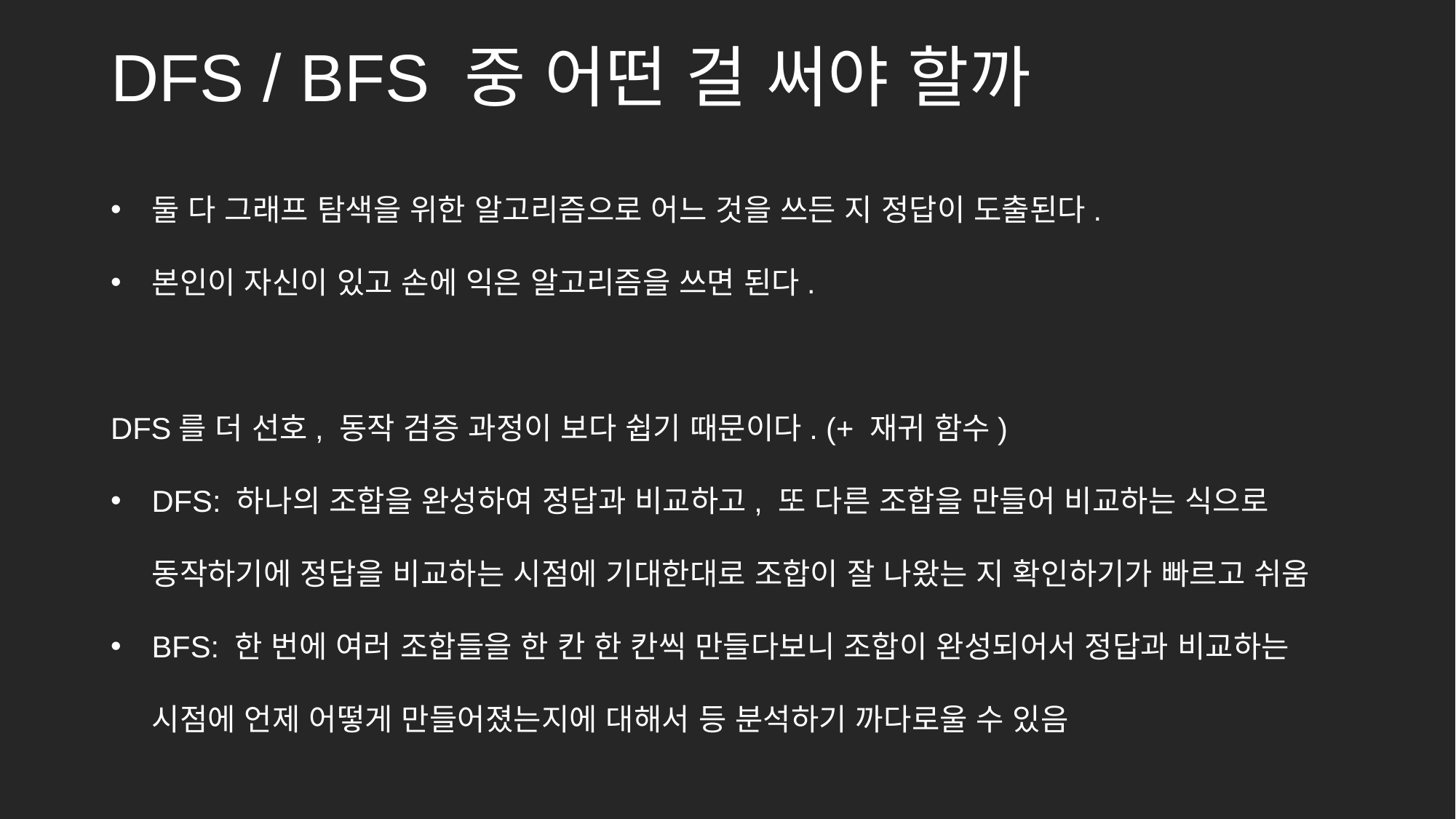

DFS / BFS 중 어떤 걸 써야 할까
둘 다 그래프 탐색을 위한 알고리즘으로 어느 것을 쓰든 지 정답이 도출된다.
본인이 자신이 있고 손에 익은 알고리즘을 쓰면 된다.
DFS를 더 선호, 동작 검증 과정이 보다 쉽기 때문이다. (+ 재귀 함수)
DFS: 하나의 조합을 완성하여 정답과 비교하고, 또 다른 조합을 만들어 비교하는 식으로 동작하기에 정답을 비교하는 시점에 기대한대로 조합이 잘 나왔는 지 확인하기가 빠르고 쉬움
BFS: 한 번에 여러 조합들을 한 칸 한 칸씩 만들다보니 조합이 완성되어서 정답과 비교하는 시점에 언제 어떻게 만들어졌는지에 대해서 등 분석하기 까다로울 수 있음